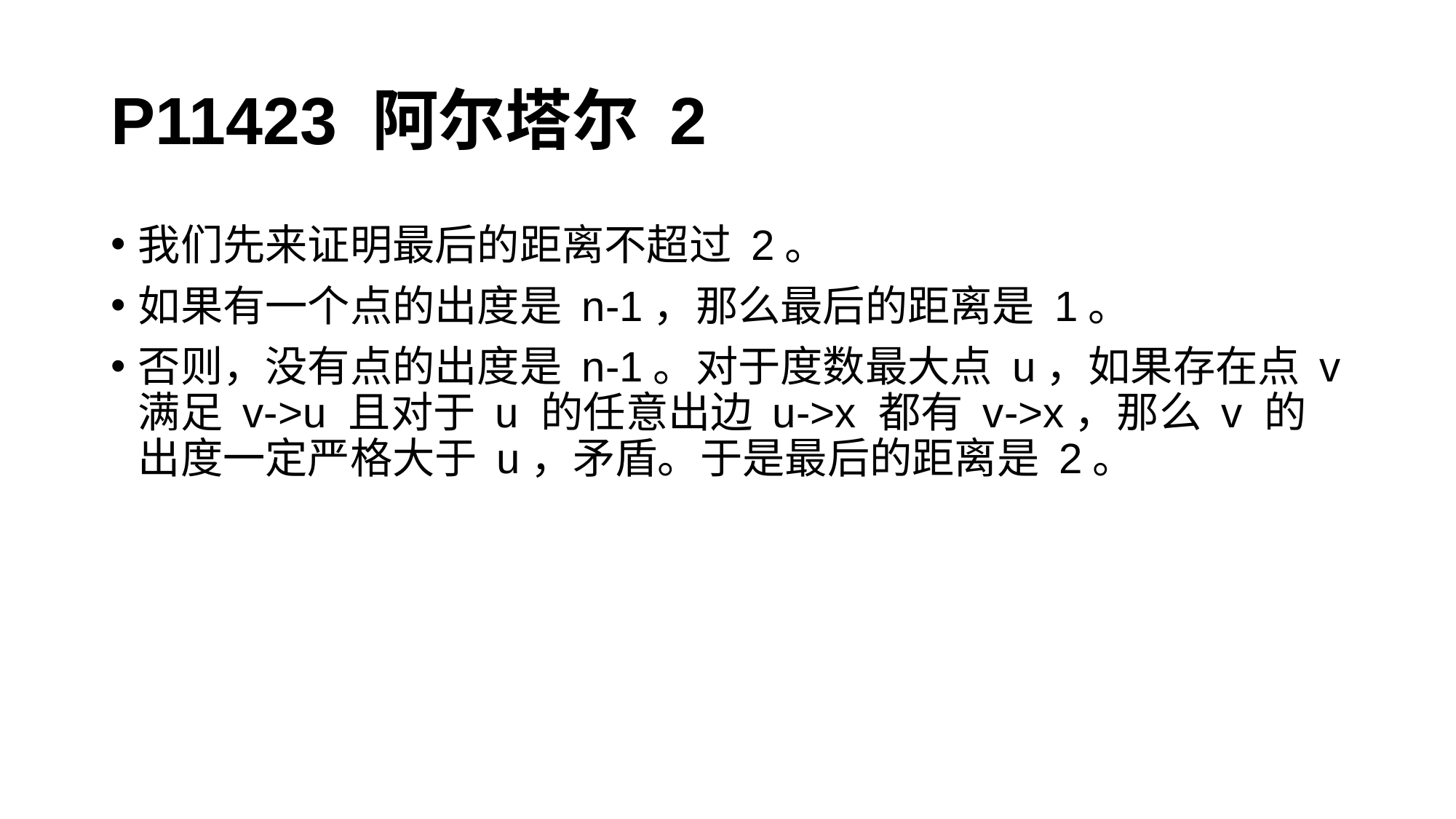

# P11423 阿尔塔尔 2
我们先来证明最后的距离不超过 2。
如果有一个点的出度是 n-1，那么最后的距离是 1。
否则，没有点的出度是 n-1。对于度数最大点 u，如果存在点 v 满足 v->u 且对于 u 的任意出边 u->x 都有 v->x，那么 v 的出度一定严格大于 u，矛盾。于是最后的距离是 2。